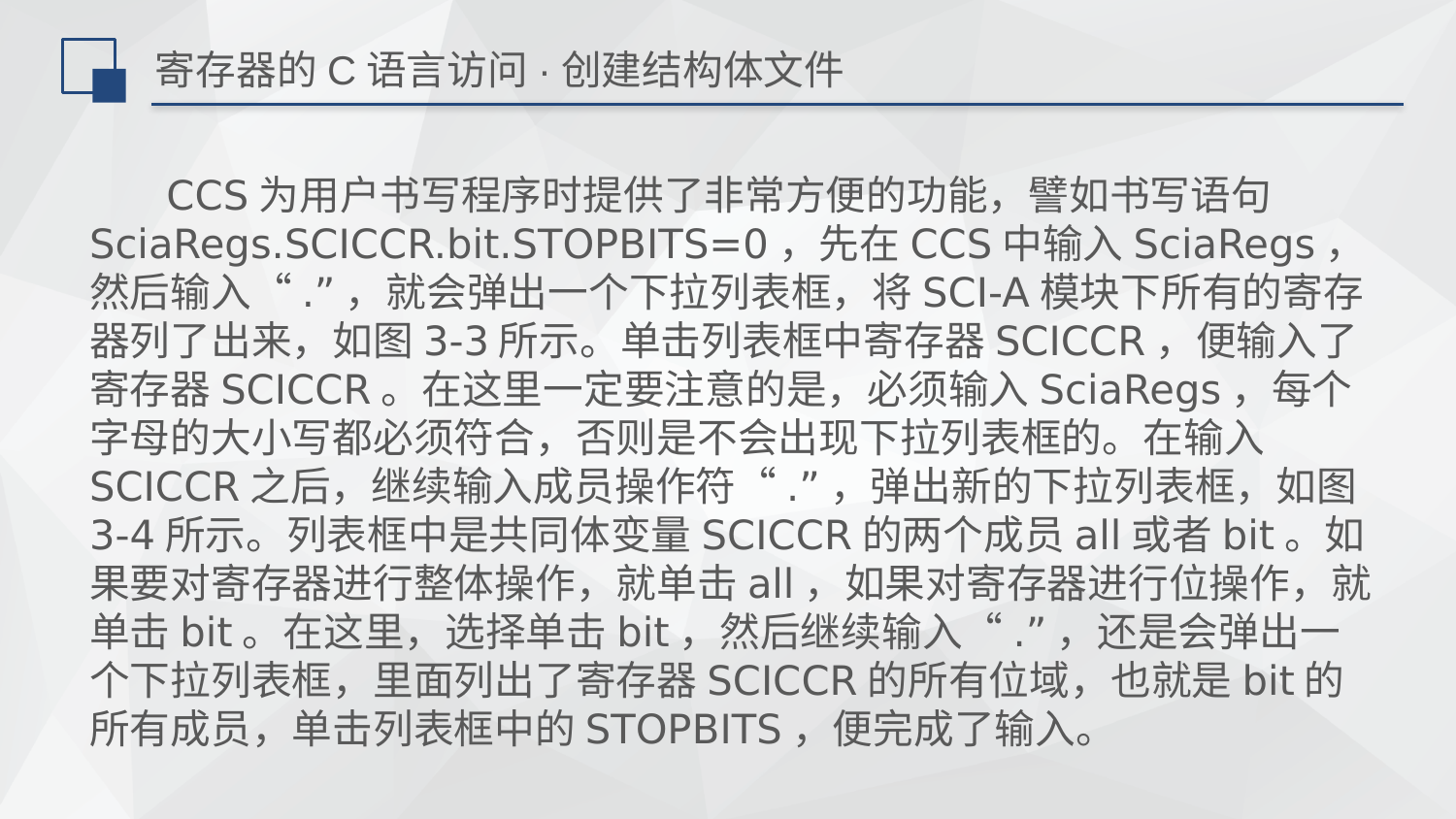

# 寄存器的C语言访问·创建结构体文件
      CCS为用户书写程序时提供了非常方便的功能，譬如书写语句SciaRegs.SCICCR.bit.STOPBITS=0，先在CCS中输入SciaRegs，然后输入“.”，就会弹出一个下拉列表框，将SCI-A模块下所有的寄存器列了出来，如图3-3所示。单击列表框中寄存器SCICCR，便输入了寄存器SCICCR。在这里一定要注意的是，必须输入SciaRegs，每个字母的大小写都必须符合，否则是不会出现下拉列表框的。在输入SCICCR之后，继续输入成员操作符“.”，弹出新的下拉列表框，如图3-4所示。列表框中是共同体变量SCICCR的两个成员all或者bit。如果要对寄存器进行整体操作，就单击all，如果对寄存器进行位操作，就单击bit。在这里，选择单击bit，然后继续输入“.”，还是会弹出一个下拉列表框，里面列出了寄存器SCICCR的所有位域，也就是bit的所有成员，单击列表框中的STOPBITS，便完成了输入。